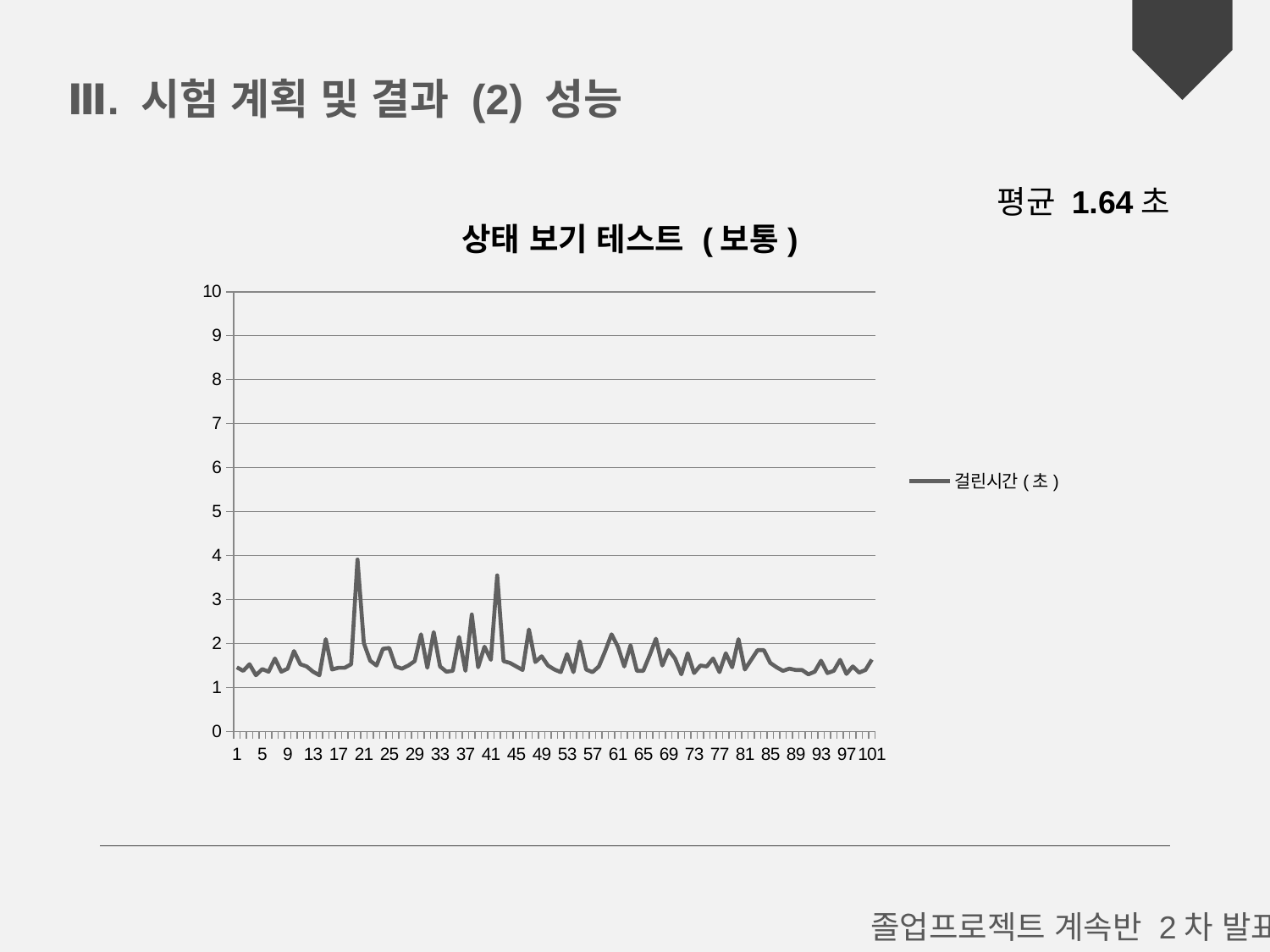

Ⅲ. 시험 계획 및 결과 (2) 성능
평균 1.64초

### Chart: 상태 보기 테스트 (보통)

| Category | 걸린시간(초) |
|---|---|
졸업프로젝트 계속반 2차 발표